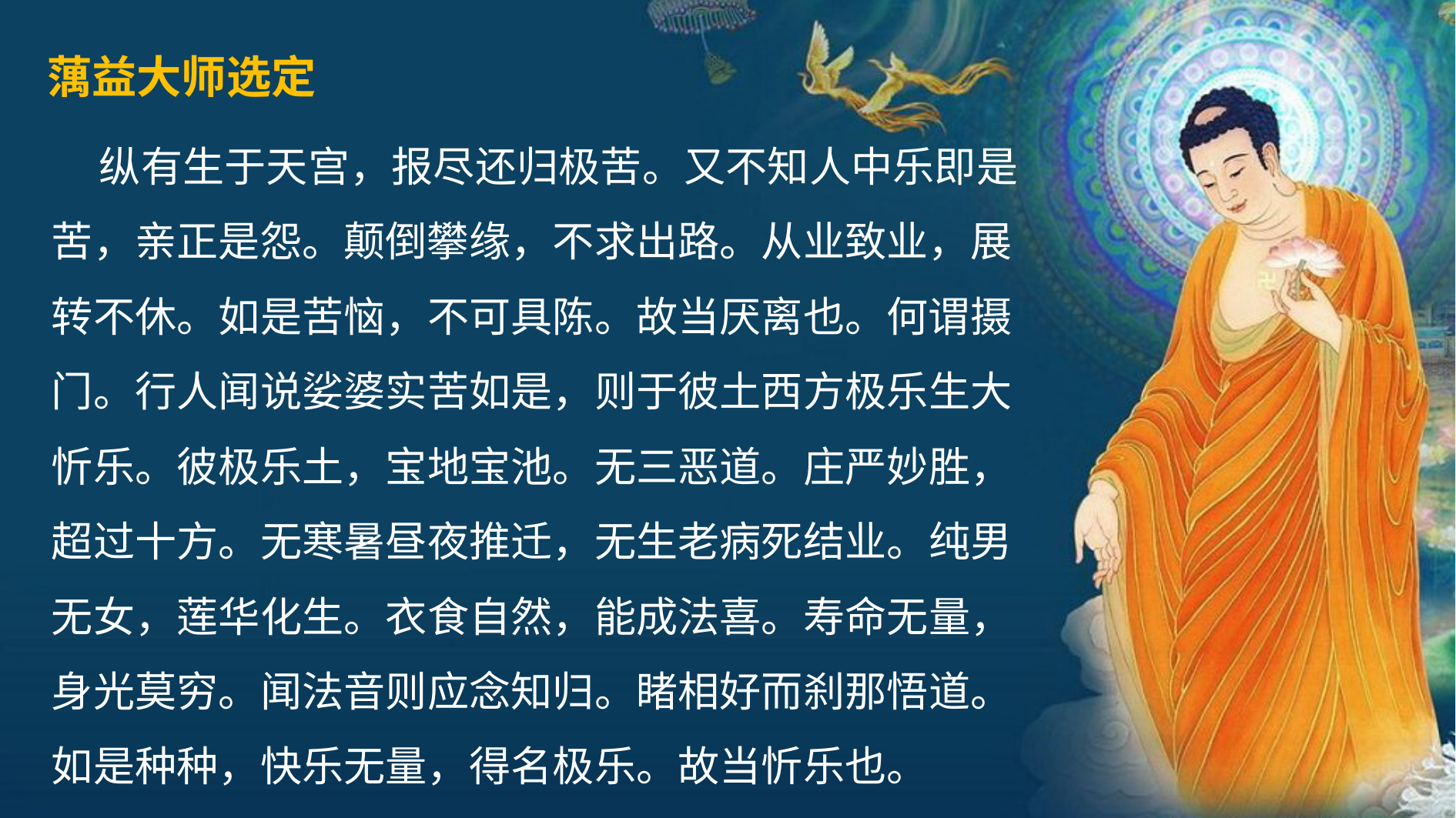

蕅益大师选定
    纵有生于天宫，报尽还归极苦。又不知人中乐即是苦，亲正是怨。颠倒攀缘，不求出路。从业致业，展转不休。如是苦恼，不可具陈。故当厌离也。何谓摄门。行人闻说娑婆实苦如是，则于彼土西方极乐生大忻乐。彼极乐土，宝地宝池。无三恶道。庄严妙胜，超过十方。无寒暑昼夜推迁，无生老病死结业。纯男无女，莲华化生。衣食自然，能成法喜。寿命无量，身光莫穷。闻法音则应念知归。睹相好而刹那悟道。如是种种，快乐无量，得名极乐。故当忻乐也。